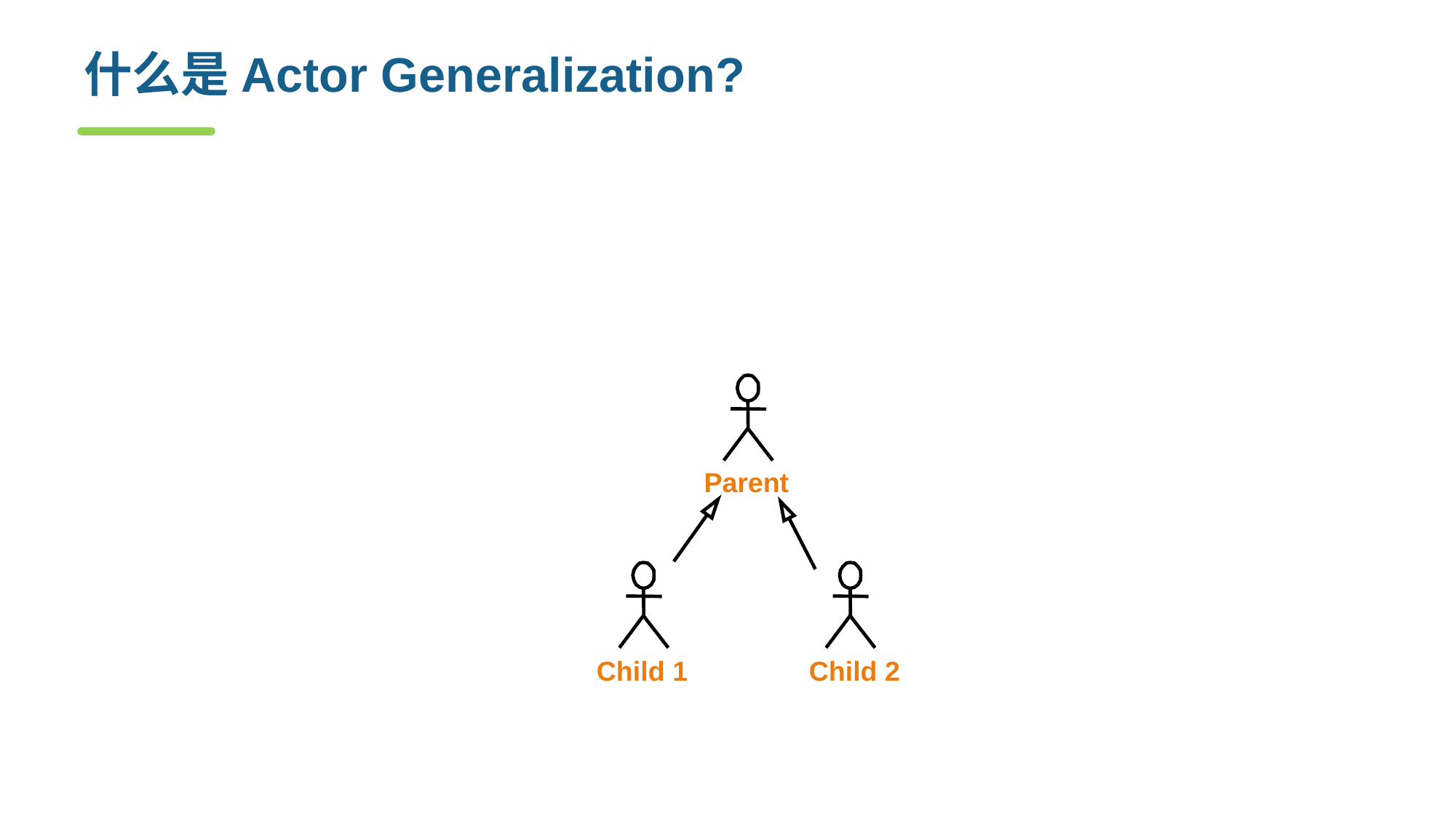

# 什么是Actor Generalization?
Actors 可能有公共的属性
多个actors 和Use-Case交互时可能有公共的角色或目的

Parent

Child 1
Child 2
90